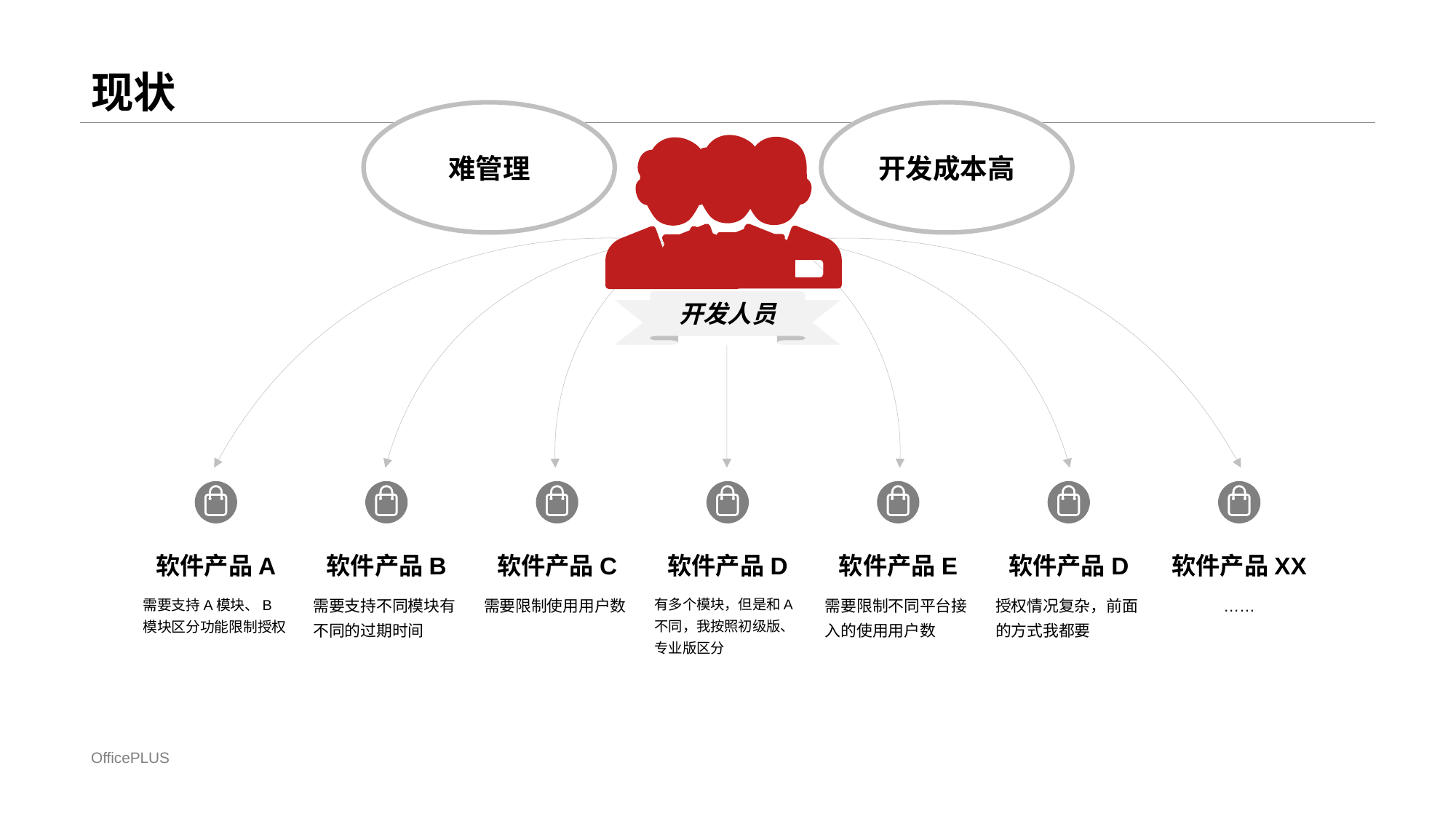

# 现状
难管理
开发成本高

开发人员

软件产品A
软件产品B
软件产品C
软件产品D
软件产品E
软件产品D
软件产品XX
需要支持A模块、B模块区分功能限制授权
需要支持不同模块有不同的过期时间
需要限制使用用户数
有多个模块，但是和A不同，我按照初级版、专业版区分
需要限制不同平台接入的使用用户数
授权情况复杂，前面的方式我都要
……
OfficePLUS
6